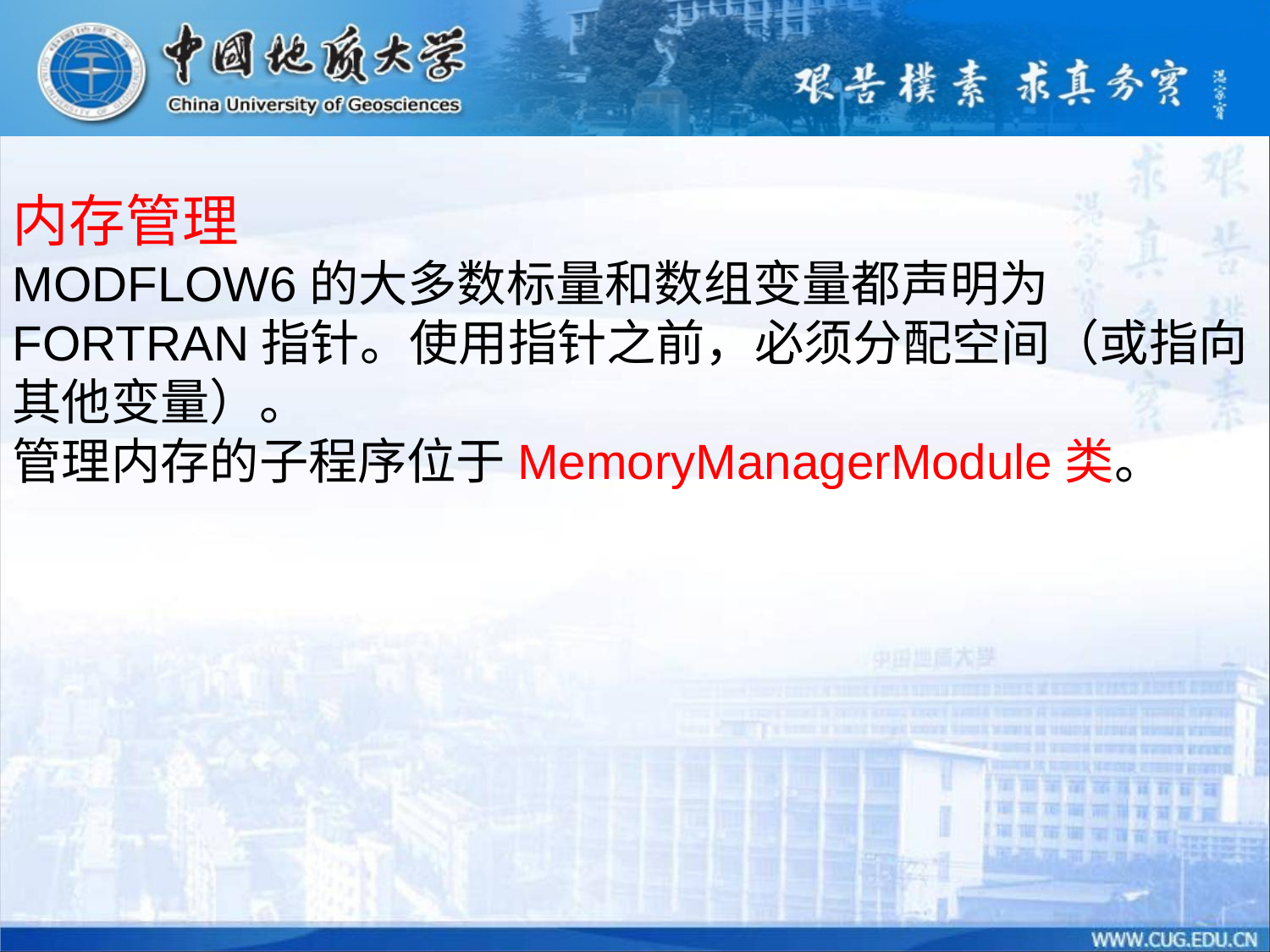

内存管理
MODFLOW6的大多数标量和数组变量都声明为FORTRAN指针。使用指针之前，必须分配空间（或指向其他变量）。
管理内存的子程序位于MemoryManagerModule类。